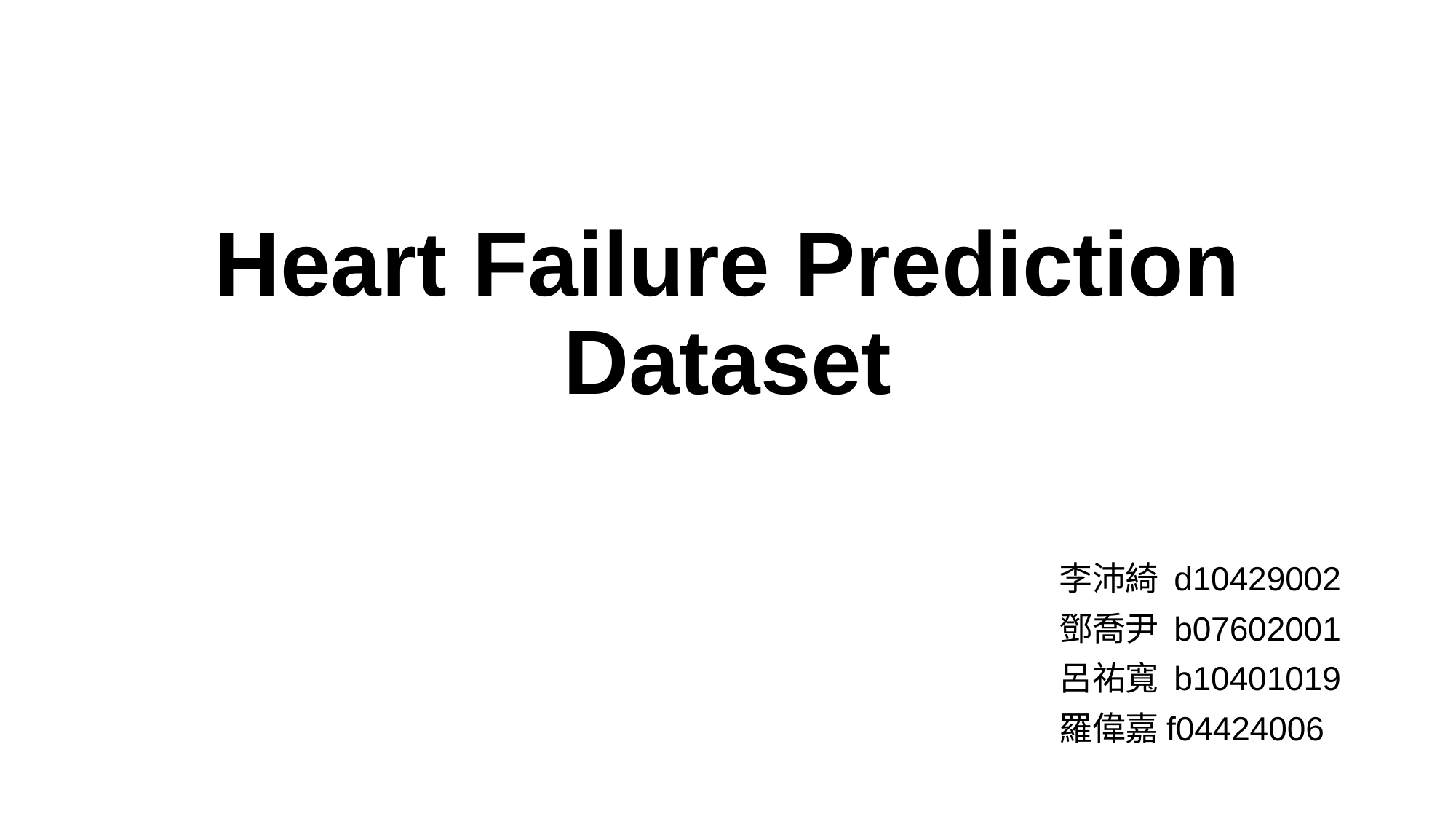

# Heart Failure Prediction Dataset
李沛綺 d10429002
鄧喬尹 b07602001
呂祐寬 b10401019
羅偉嘉f04424006